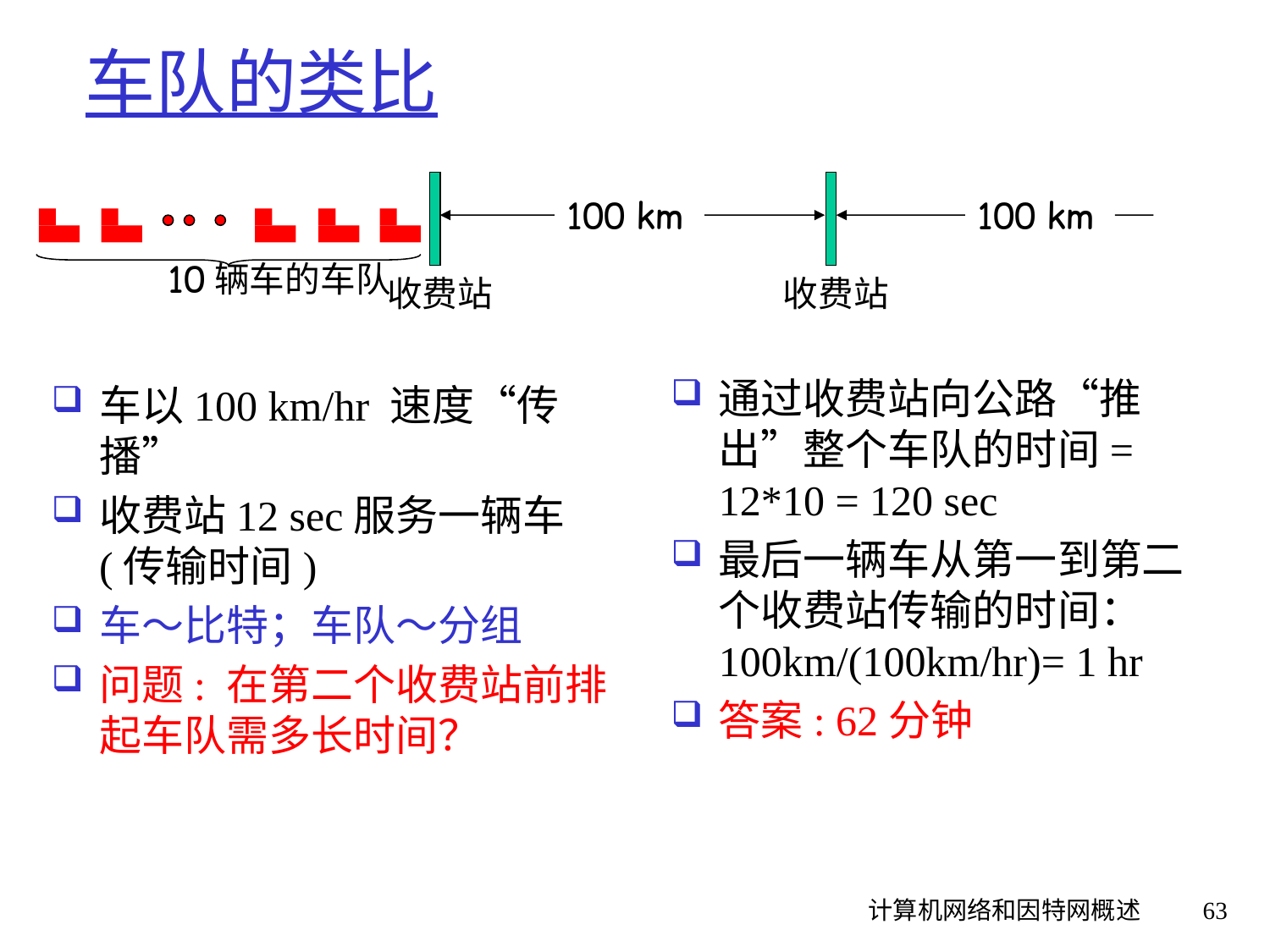

# 车队的类比

收费站

收费站
100 km
100 km

10辆车的车队
通过收费站向公路“推出”整个车队的时间= 12*10 = 120 sec
最后一辆车从第一到第二个收费站传输的时间： 100km/(100km/hr)= 1 hr
答案: 62分钟
车以100 km/hr 速度“传播”
收费站12 sec服务一辆车(传输时间)
车～比特；车队～分组
问题: 在第二个收费站前排起车队需多长时间？
计算机网络和因特网概述
63